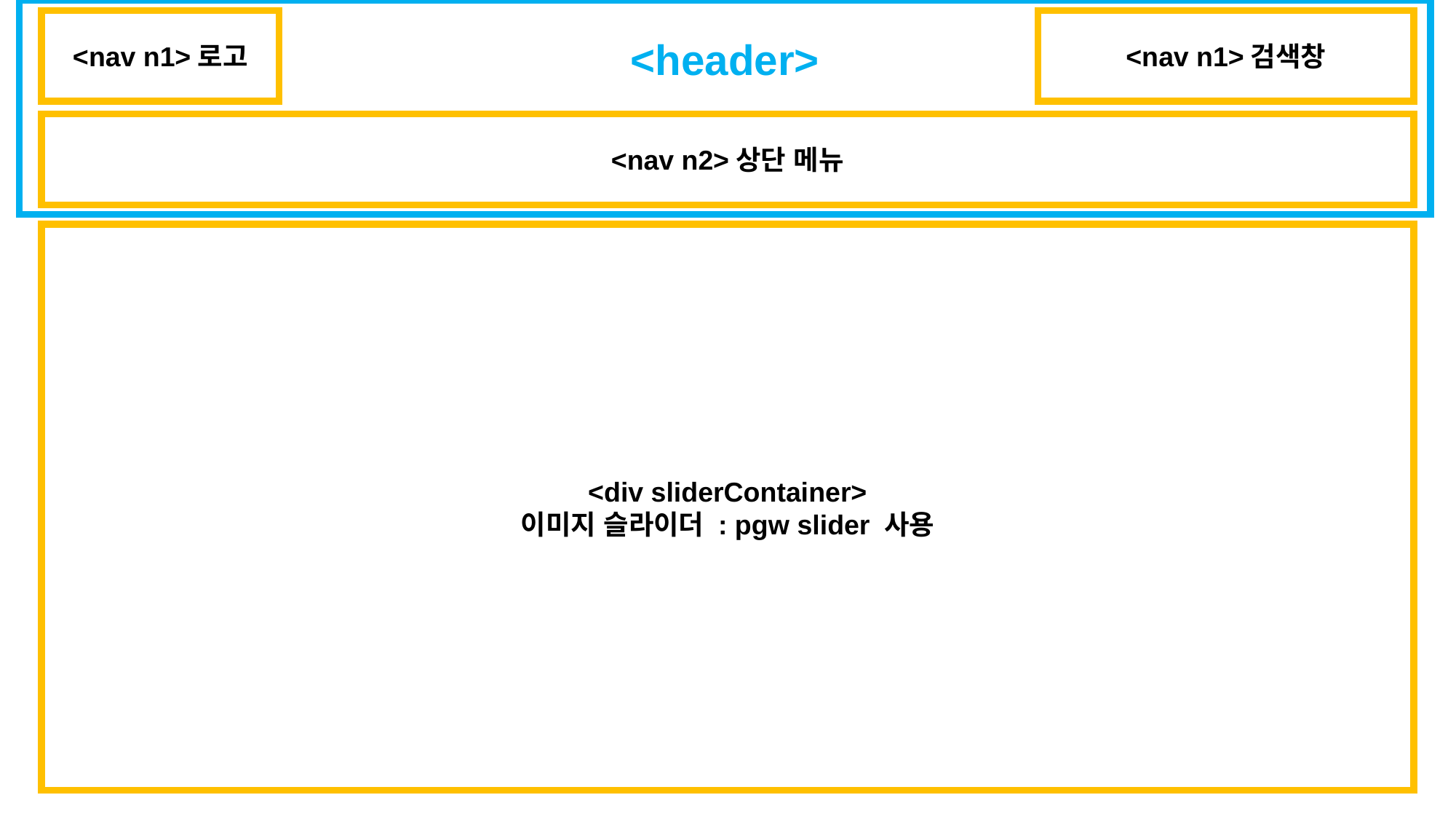

<header>

<nav n1>로고
<nav n1>검색창
<nav n2>상단 메뉴
<div sliderContainer>
이미지 슬라이더 : pgw slider 사용